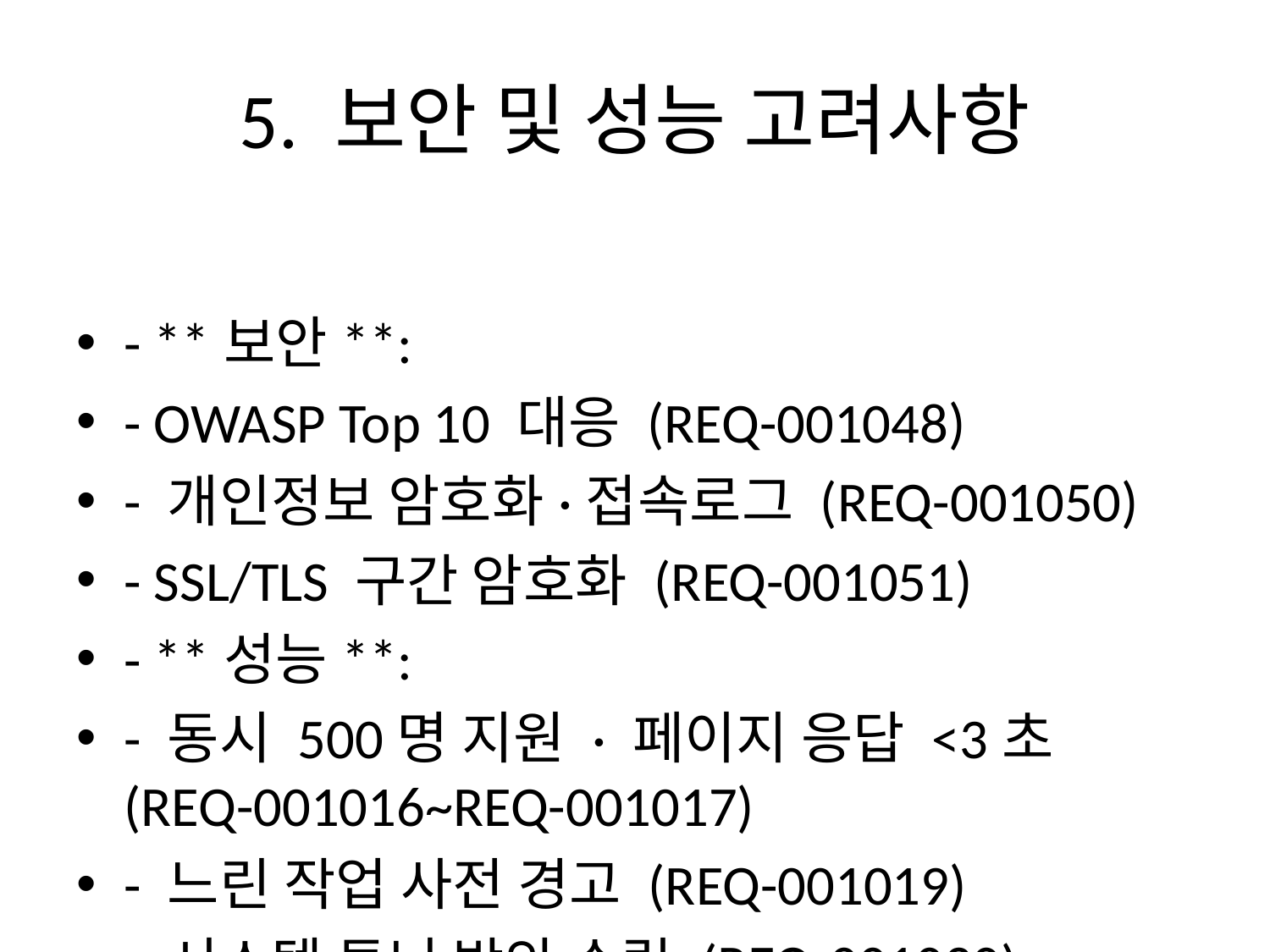

# 5. 보안 및 성능 고려사항

- **보안**:
- OWASP Top 10 대응 (REQ-001048)
- 개인정보 암호화·접속로그 (REQ-001050)
- SSL/TLS 구간 암호화 (REQ-001051)
- **성능**:
- 동시 500명 지원 · 페이지 응답 <3초 (REQ-001016~REQ-001017)
- 느린 작업 사전 경고 (REQ-001019)
- 시스템 튜닝 방안 수립 (REQ-001020)